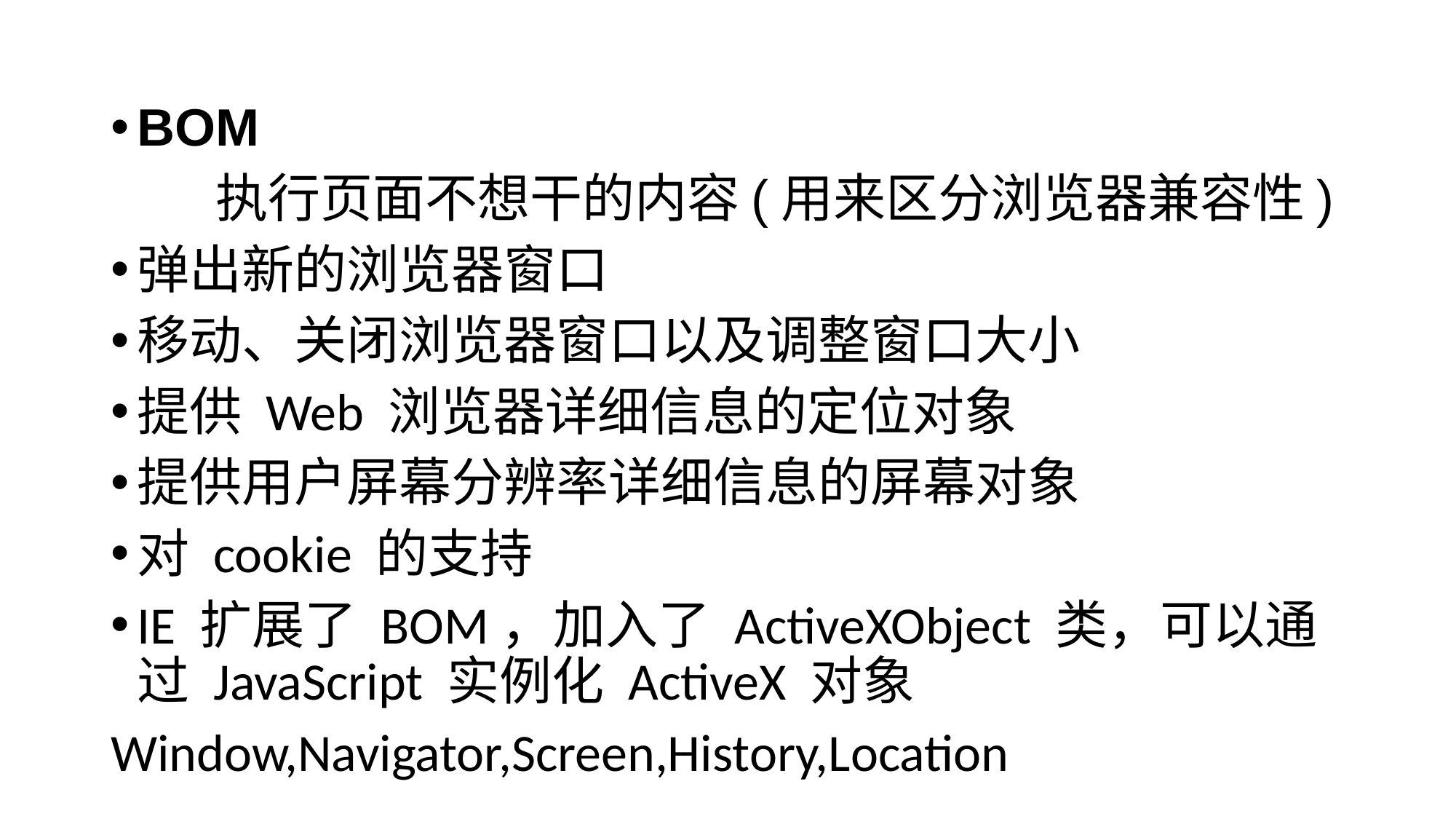

BOM
	执行页面不想干的内容(用来区分浏览器兼容性)
弹出新的浏览器窗口
移动、关闭浏览器窗口以及调整窗口大小
提供 Web 浏览器详细信息的定位对象
提供用户屏幕分辨率详细信息的屏幕对象
对 cookie 的支持
IE 扩展了 BOM，加入了 ActiveXObject 类，可以通过 JavaScript 实例化 ActiveX 对象
Window,Navigator,Screen,History,Location